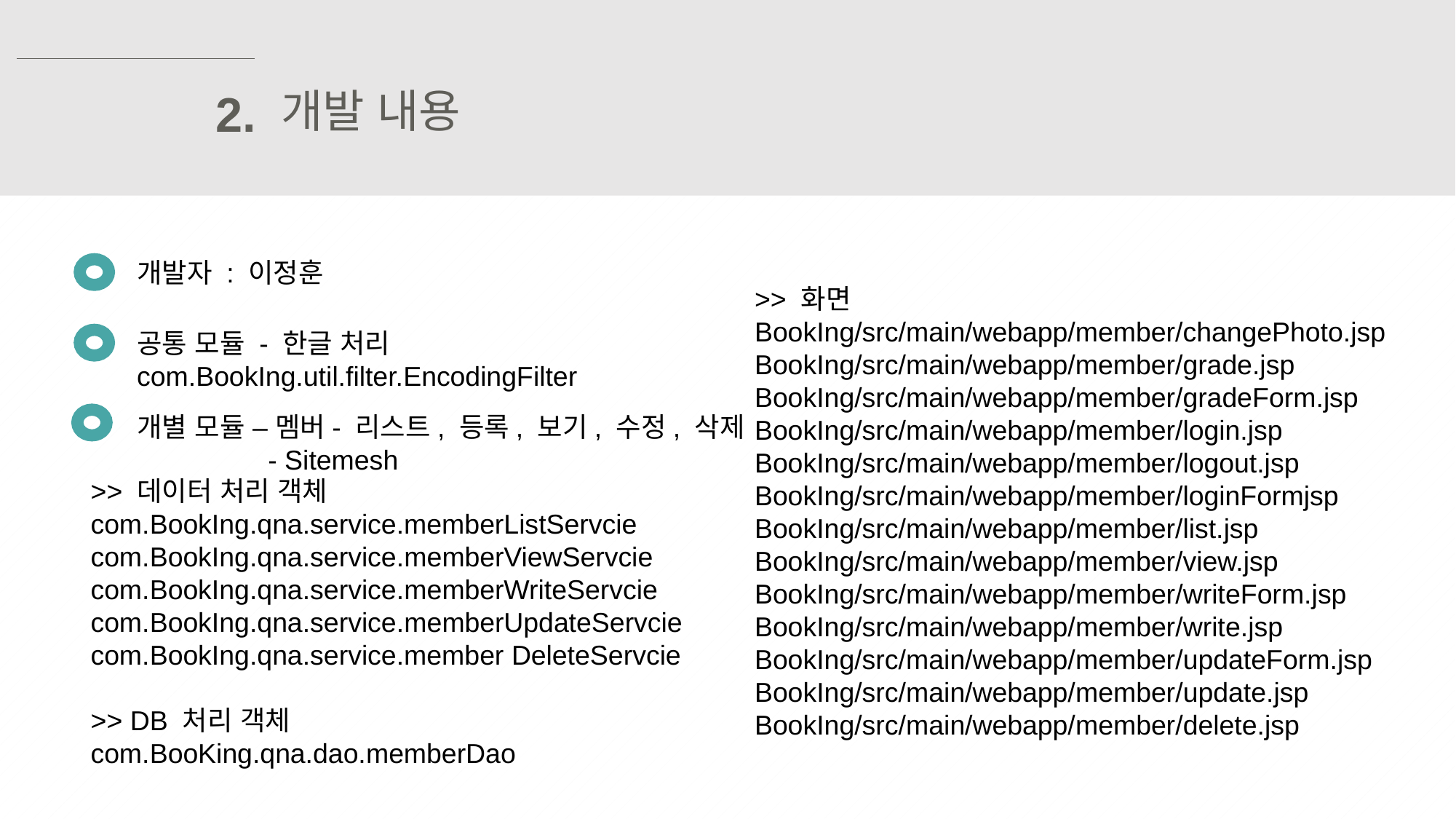

개발 내용
2.
개발자 : 이정훈

>> 화면
BookIng/src/main/webapp/member/changePhoto.jsp
BookIng/src/main/webapp/member/grade.jsp
BookIng/src/main/webapp/member/gradeForm.jsp
BookIng/src/main/webapp/member/login.jsp
BookIng/src/main/webapp/member/logout.jsp
BookIng/src/main/webapp/member/loginFormjsp
BookIng/src/main/webapp/member/list.jsp
BookIng/src/main/webapp/member/view.jsp
BookIng/src/main/webapp/member/writeForm.jsp
BookIng/src/main/webapp/member/write.jsp
BookIng/src/main/webapp/member/updateForm.jsp
BookIng/src/main/webapp/member/update.jsp
BookIng/src/main/webapp/member/delete.jsp
공통 모듈 - 한글 처리
com.BookIng.util.filter.EncodingFilter

개별 모듈 – 멤버- 리스트, 등록, 보기, 수정, 삭제
	  - Sitemesh

>> 데이터 처리 객체
com.BookIng.qna.service.memberListServcie
com.BookIng.qna.service.memberViewServcie
com.BookIng.qna.service.memberWriteServcie
com.BookIng.qna.service.memberUpdateServcie
com.BookIng.qna.service.member DeleteServcie

>> DB 처리 객체
com.BooKing.qna.dao.memberDao